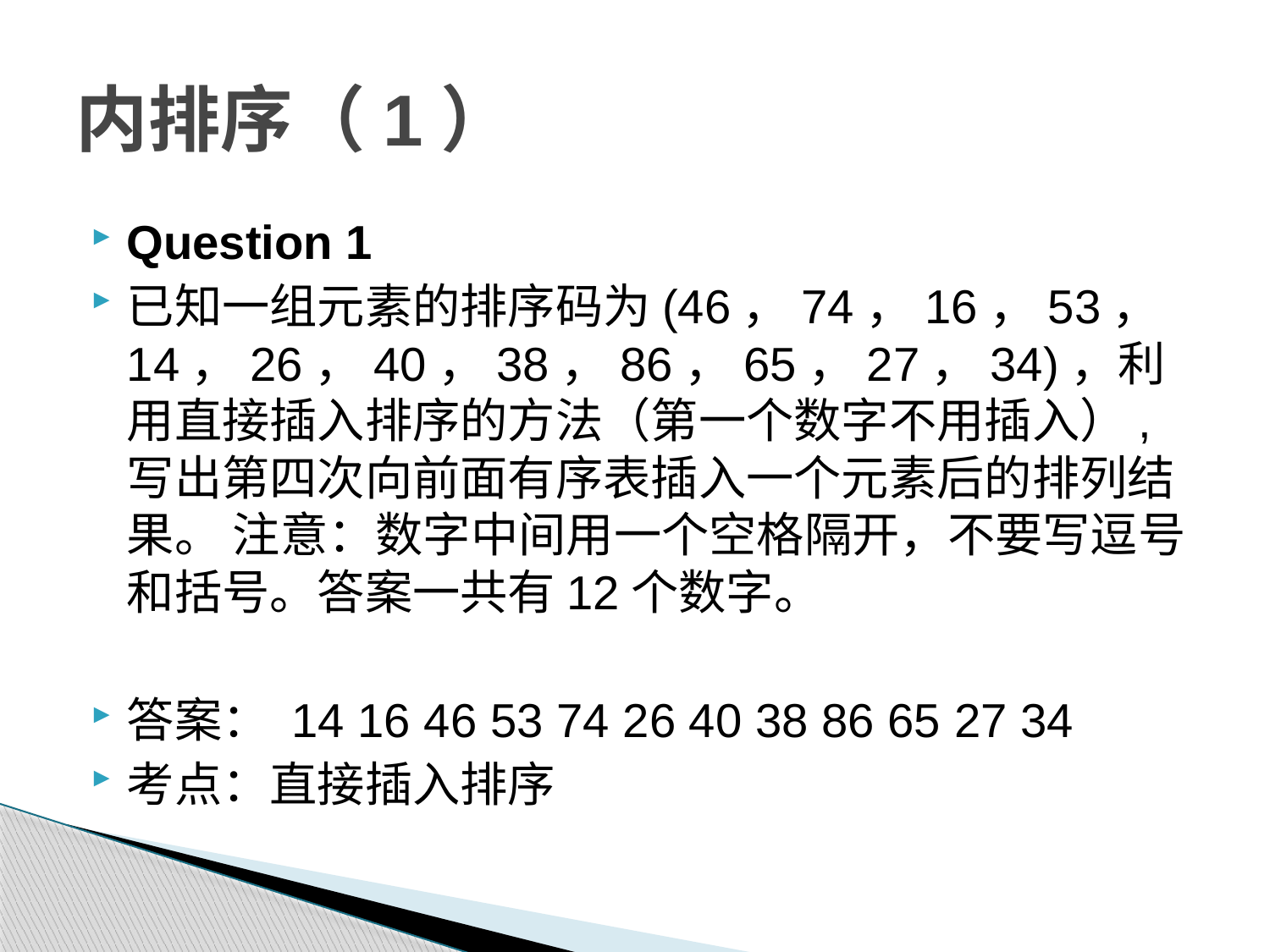

# 内排序（1）
Question 1
已知一组元素的排序码为(46，74，16，53，14，26，40，38，86，65，27，34)，利用直接插入排序的方法（第一个数字不用插入）,写出第四次向前面有序表插入一个元素后的排列结果。 注意：数字中间用一个空格隔开，不要写逗号和括号。答案一共有12个数字。

答案： 14 16 46 53 74 26 40 38 86 65 27 34
考点：直接插入排序